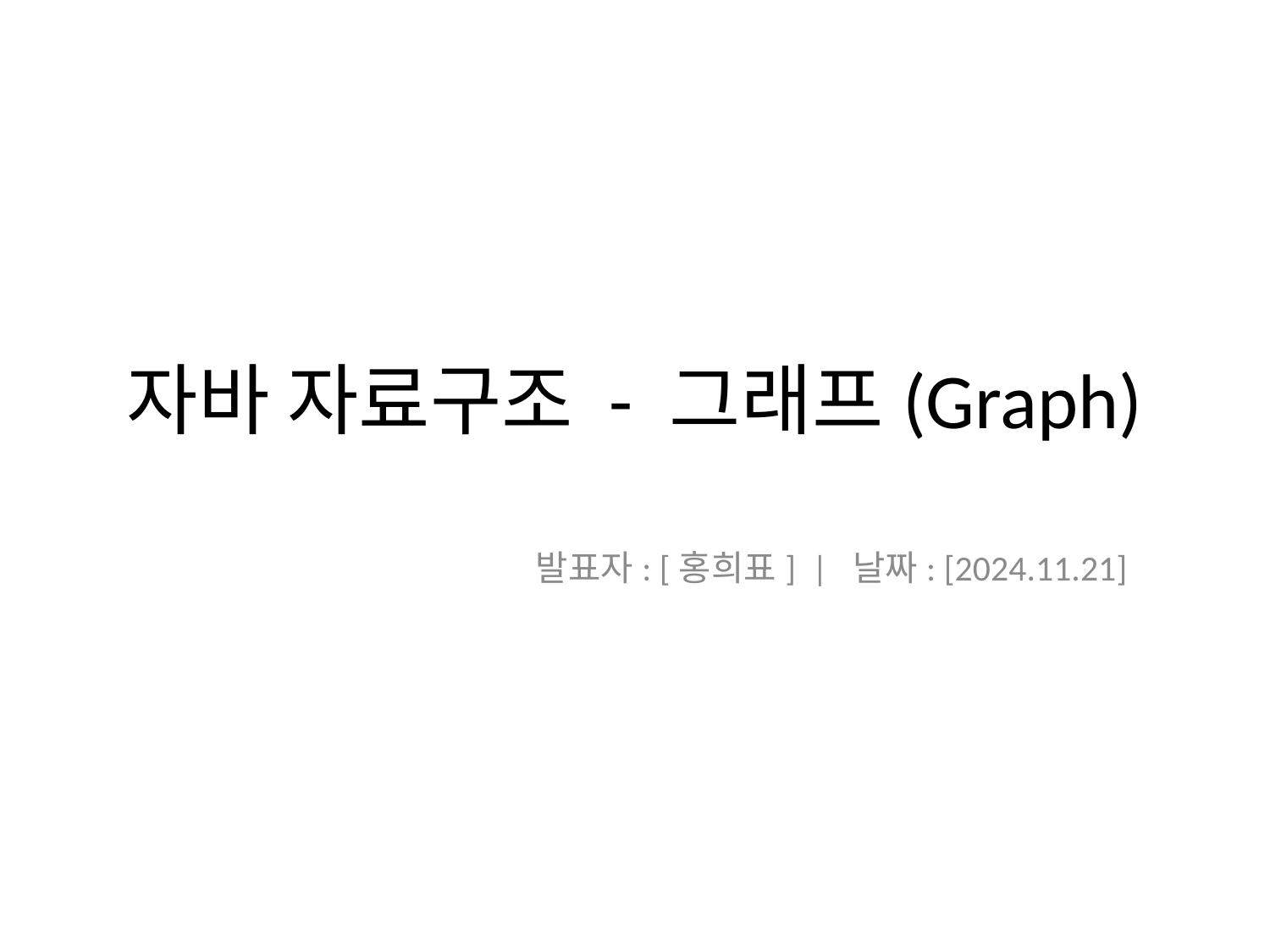

# 자바 자료구조 - 그래프(Graph)
발표자: [홍희표]  |  날짜: [2024.11.21]